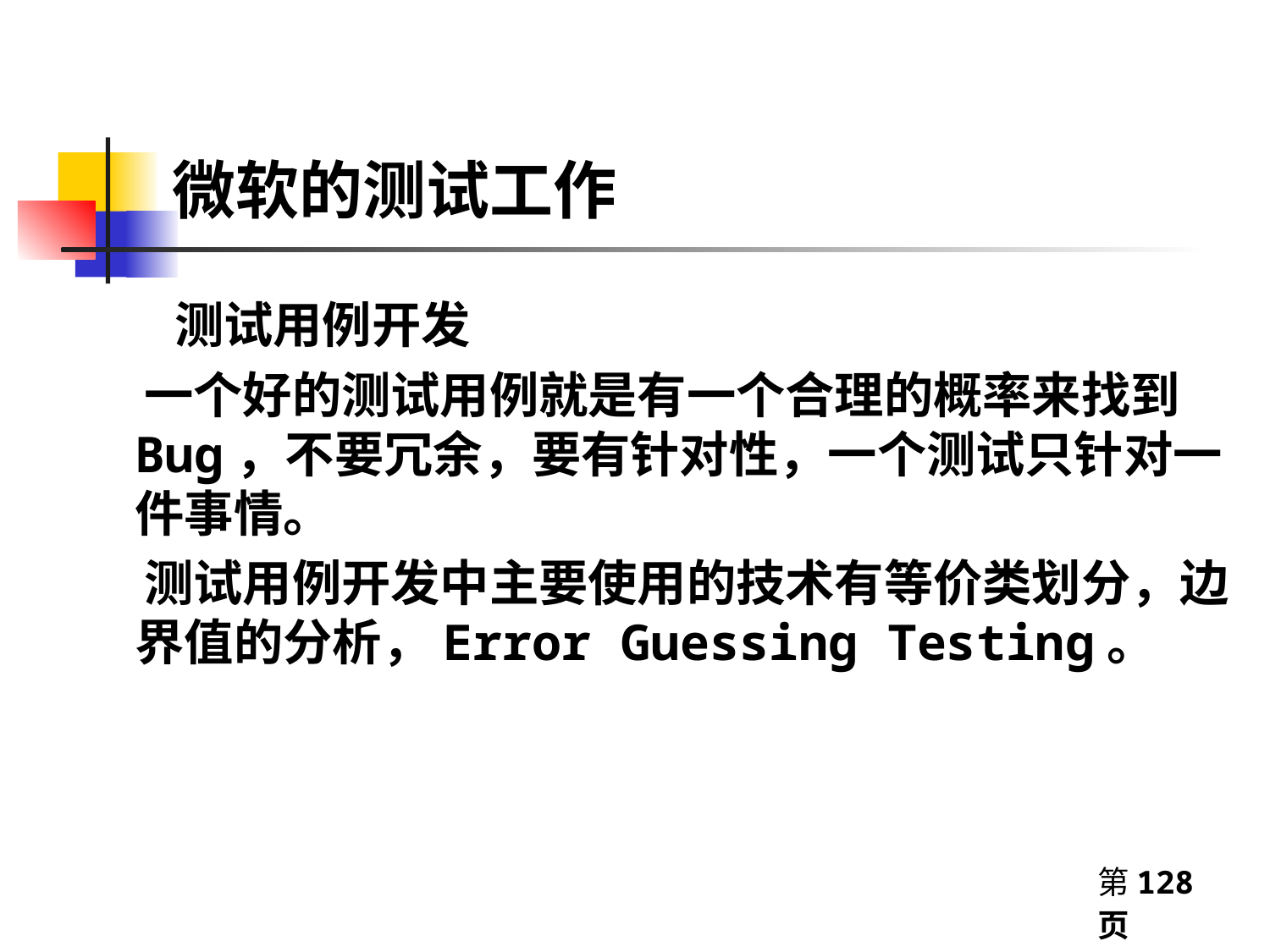

# 微软的测试工作
  测试用例开发
    一个好的测试用例就是有一个合理的概率来找到Bug，不要冗余，要有针对性，一个测试只针对一件事情。
    测试用例开发中主要使用的技术有等价类划分，边界值的分析，Error Guessing Testing。